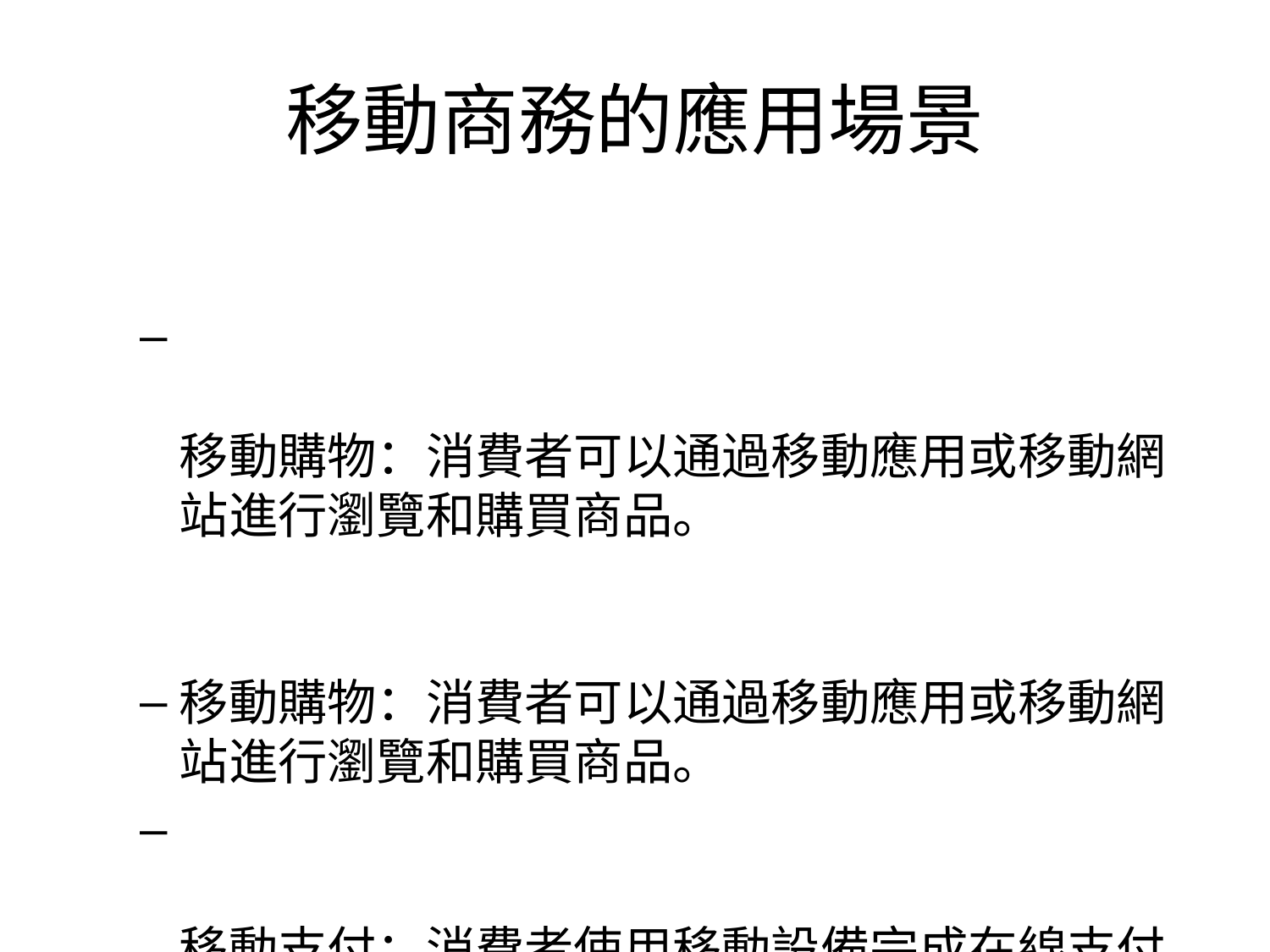

# 移動商務的應用場景

移動購物：消費者可以通過移動應用或移動網站進行瀏覽和購買商品。
移動購物：消費者可以通過移動應用或移動網站進行瀏覽和購買商品。
移動支付：消費者使用移動設備完成在線支付或線下掃碼支付。
移動支付：消費者使用移動設備完成在線支付或線下掃碼支付。
地理位置服務（LBS）：通過GPS定位技術，商家可以提供基於地理位置的推送和服務，如附近門店推薦和優惠通知。
地理位置服務（LBS）：通過GPS定位技術，商家可以提供基於地理位置的推送和服務，如附近門店推薦和優惠通知。
社交商務與移動商務的結合：消費者可以通過社交媒體平臺進行購物分享，並直接在平臺內完成購買。
社交商務與移動商務的結合：消費者可以通過社交媒體平臺進行購物分享，並直接在平臺內完成購買。